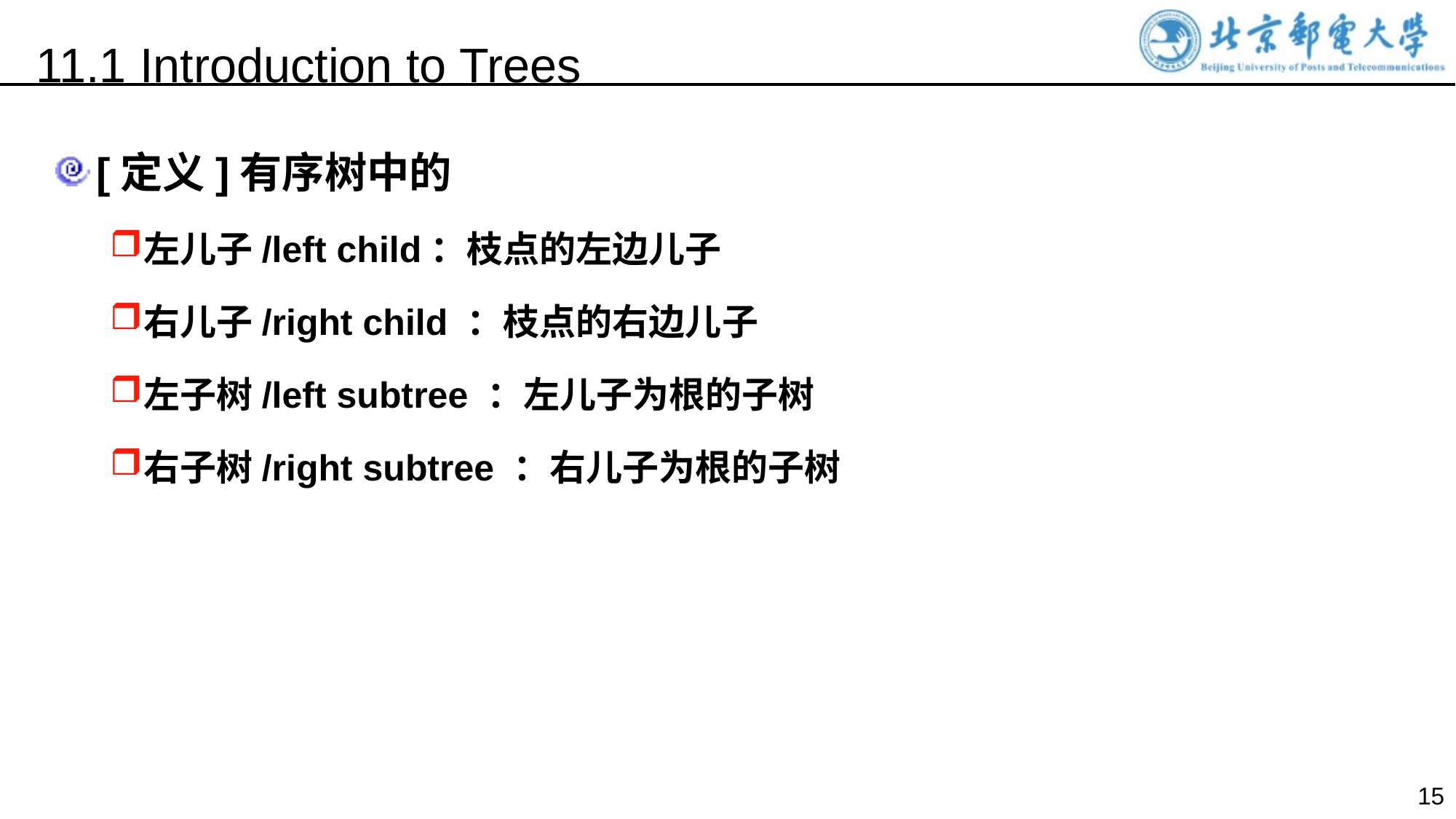

11.1 Introduction to Trees
[定义]有序树中的
左儿子/left child：枝点的左边儿子
右儿子/right child ：枝点的右边儿子
左子树/left subtree ：左儿子为根的子树
右子树/right subtree ：右儿子为根的子树